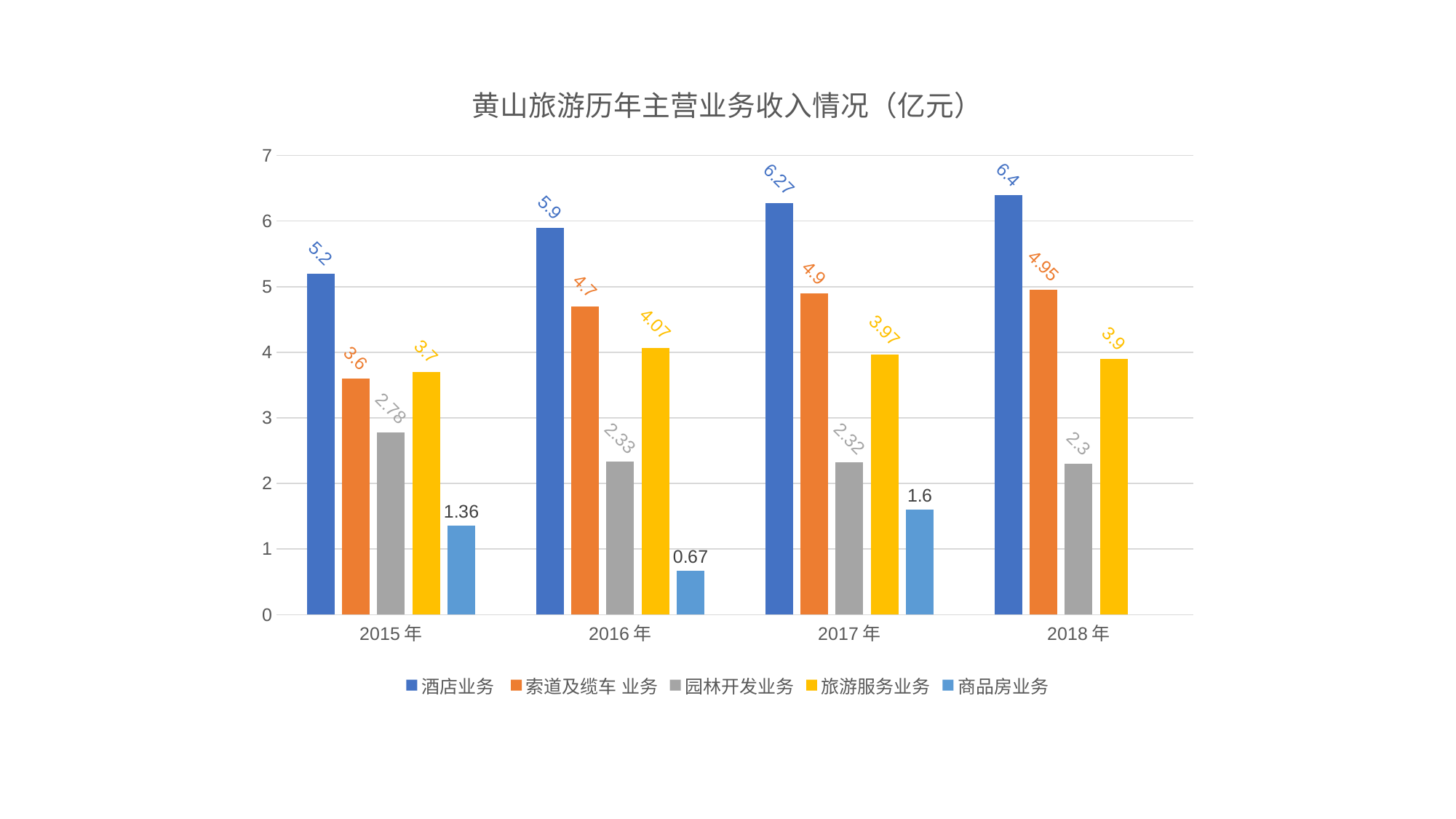

### Chart: 黄山旅游历年主营业务收入情况（亿元）

| Category | 酒店业务  | 索道及缆车 业务 | 园林开发业务 | 旅游服务业务 | 商品房业务 |
|---|---|---|---|---|---|
| 2015年 | 5.2 | 3.6 | 2.78 | 3.7 | 1.36 |
| 2016年 | 5.9 | 4.7 | 2.33 | 4.07 | 0.67 |
| 2017年 | 6.27 | 4.9 | 2.32 | 3.97 | 1.6 |
| 2018年 | 6.4 | 4.95 | 2.3 | 3.9 | None |